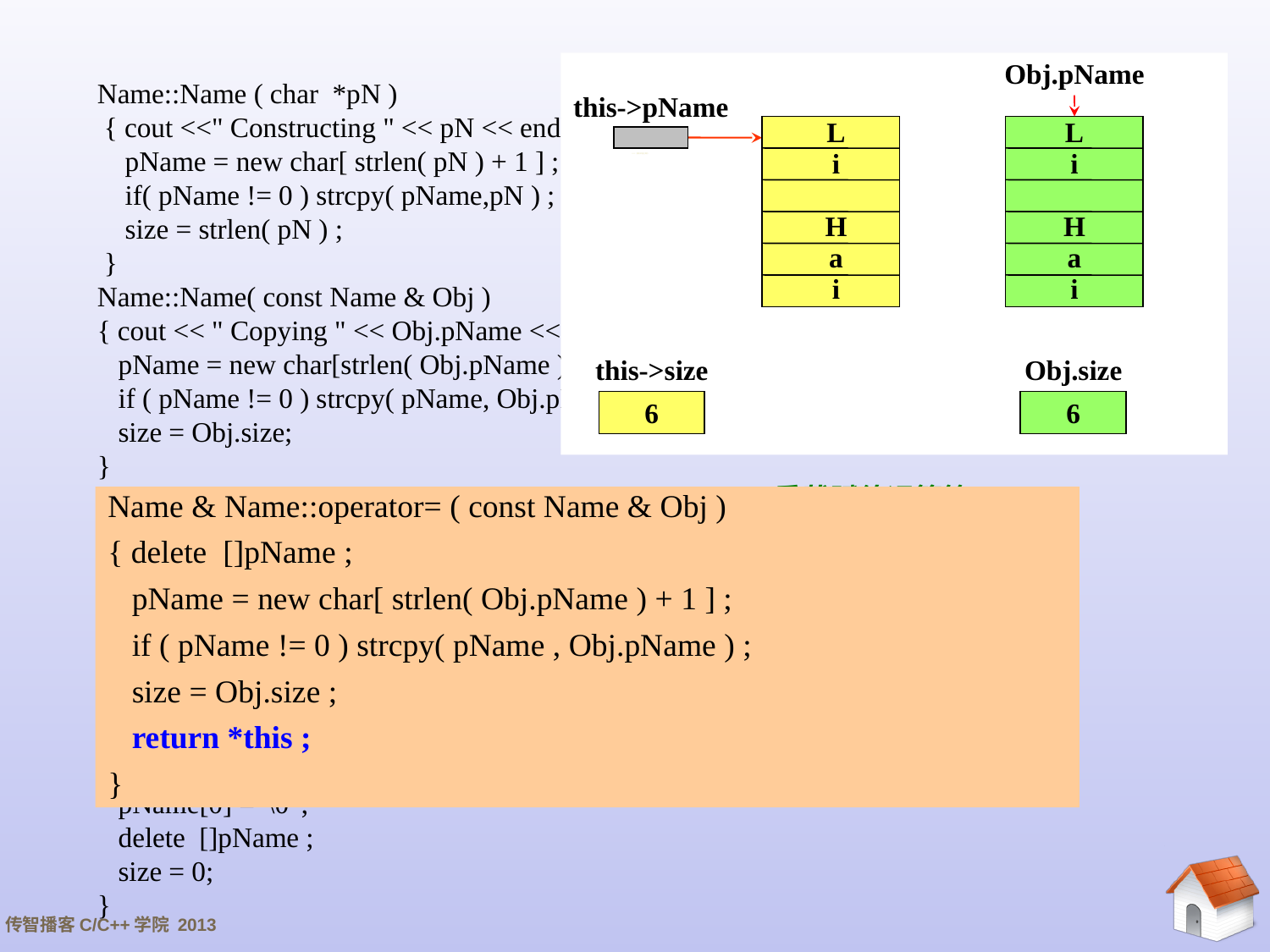

Obj.pName

L
i

H
a
i

Obj.size
6
Name::Name ( char  *pN )
 { cout <<" Constructing " << pN << endl ;
    pName = new char[ strlen( pN ) + 1 ] ;
    if( pName != 0 ) strcpy( pName,pN ) ;
    size = strlen( pN ) ;
 }
Name::Name( const Name & Obj )	 //复制构造函数
{ cout << " Copying " << Obj.pName << " into its own block\n";
   pName = new char[strlen( Obj.pName ) + 1 ] ;
   if ( pName != 0 ) strcpy( pName, Obj.pName ) ;
   size = Obj.size;
}
Name & Name::operator= ( const Name & Obj )	 // 重载赋值运算符
{ delete  []pName ;
   pName = new char[ strlen( Obj.pName ) + 1 ] ;
   if ( pName != 0 ) strcpy( pName , Obj.pName ) ;
   size = Obj.size ;
   return *this ;
}
Name::~ Name()
{ cout << " Destructing " << pName << endl ;
   pName[0] = '\0' ;
   delete  []pName ;
   size = 0;
}
# 6.3.2  重载赋值运算符
例6-6  定义Name类的重载赋值函数
this->pName

L
i

H
a
i

this->size
6
Name & Name::operator= ( const Name & Obj )
{ delete  []pName ;
   pName = new char[ strlen( Obj.pName ) + 1 ] ;
   if ( pName != 0 ) strcpy( pName , Obj.pName ) ;
   size = Obj.size ;
   return *this ;
}